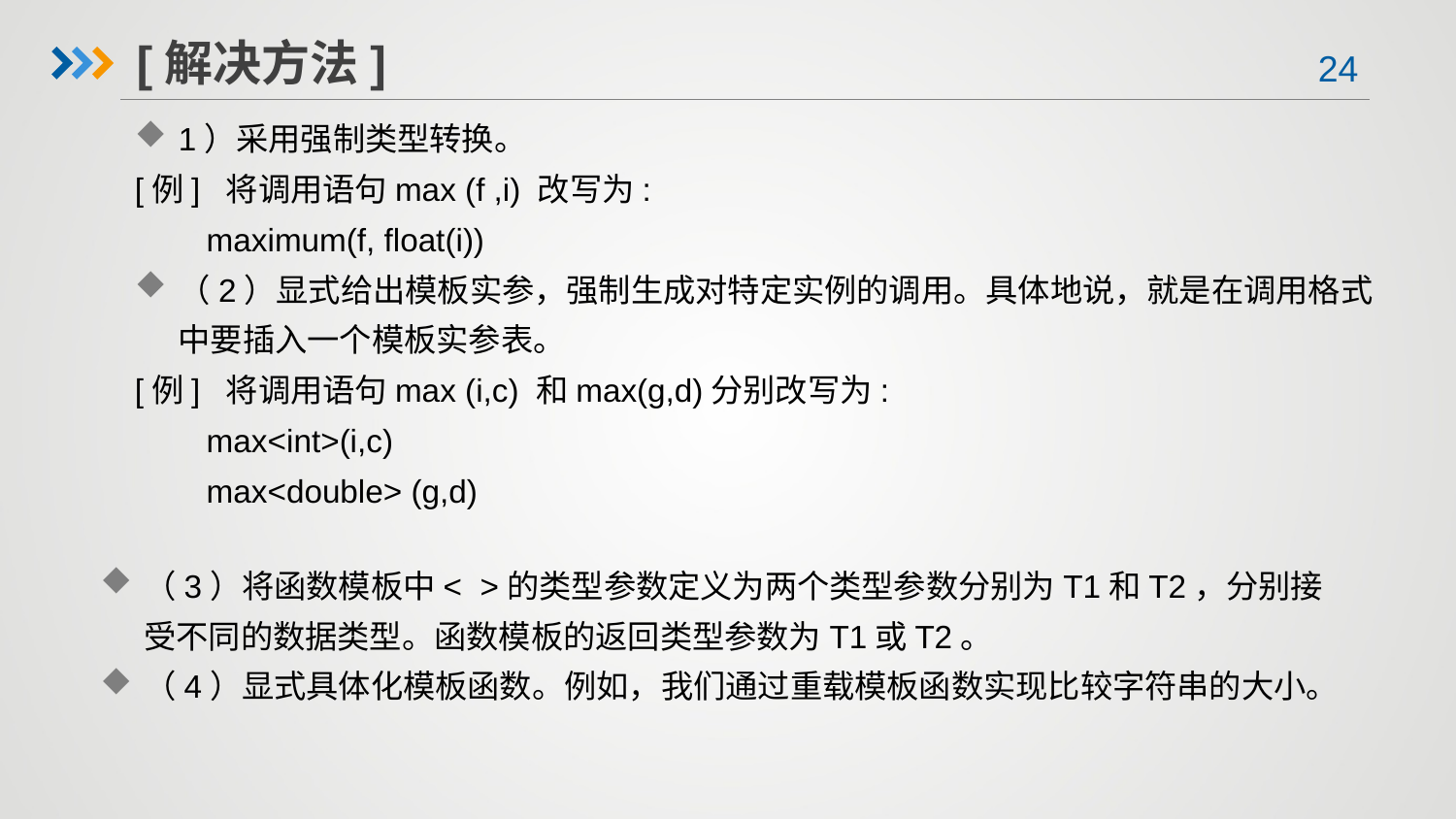

[解决方法]
1）采用强制类型转换。
[例]  将调用语句max (f ,i) 改写为:
        maximum(f, float(i))
（2）显式给出模板实参，强制生成对特定实例的调用。具体地说，就是在调用格式中要插入一个模板实参表。
[例]  将调用语句max (i,c) 和max(g,d)分别改写为:
        max<int>(i,c)
        max<double> (g,d)
（3）将函数模板中<  >的类型参数定义为两个类型参数分别为T1和T2，分别接受不同的数据类型。函数模板的返回类型参数为T1或T2。
（4）显式具体化模板函数。例如，我们通过重载模板函数实现比较字符串的大小。